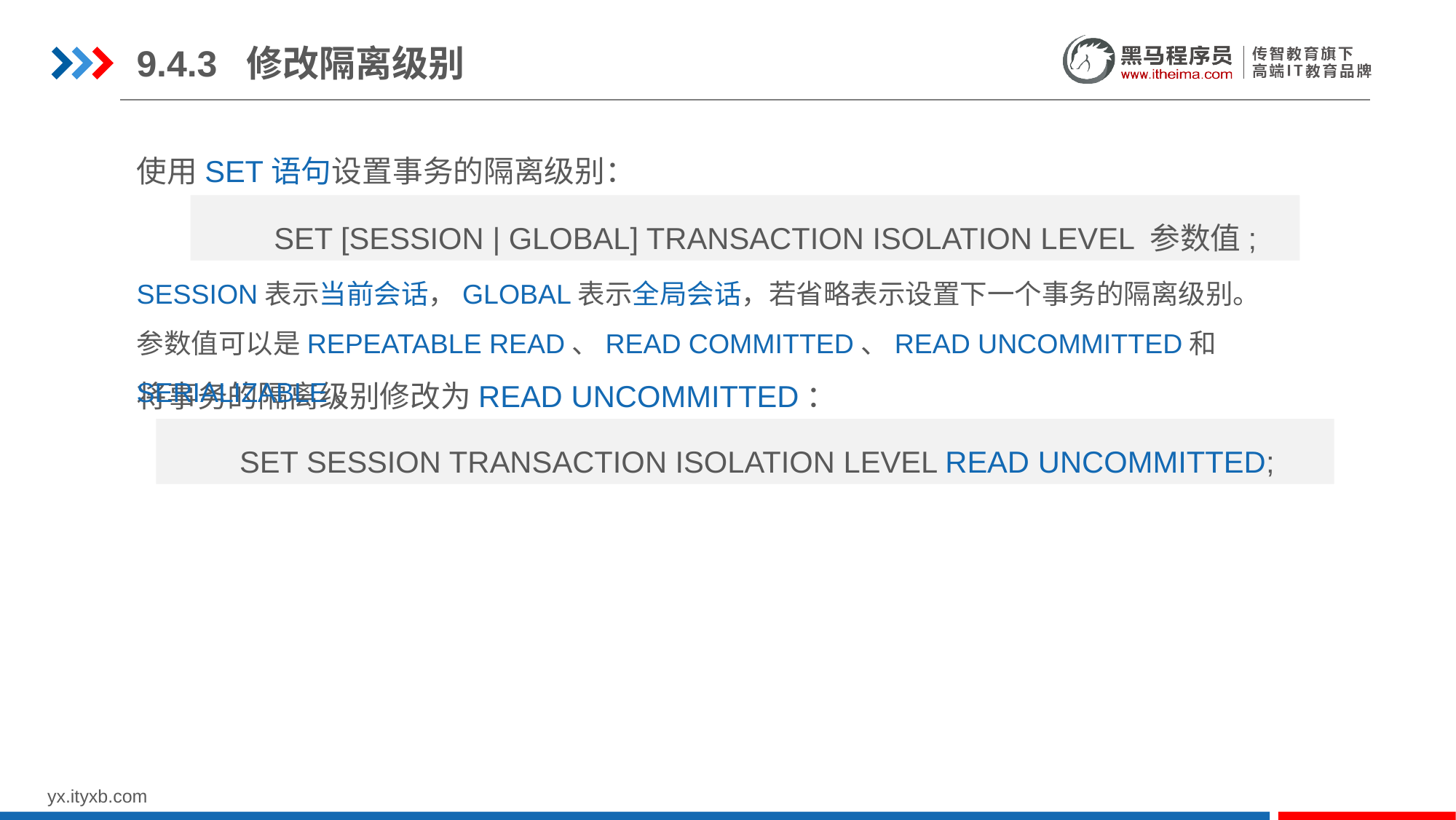

9.4.3  修改隔离级别
使用SET语句设置事务的隔离级别：
SET [SESSION | GLOBAL] TRANSACTION ISOLATION LEVEL 参数值;
SESSION表示当前会话，GLOBAL表示全局会话，若省略表示设置下一个事务的隔离级别。
参数值可以是REPEATABLE READ、READ COMMITTED、READ UNCOMMITTED和SERIALIZABLE。
将事务的隔离级别修改为READ UNCOMMITTED：
SET SESSION TRANSACTION ISOLATION LEVEL READ UNCOMMITTED;